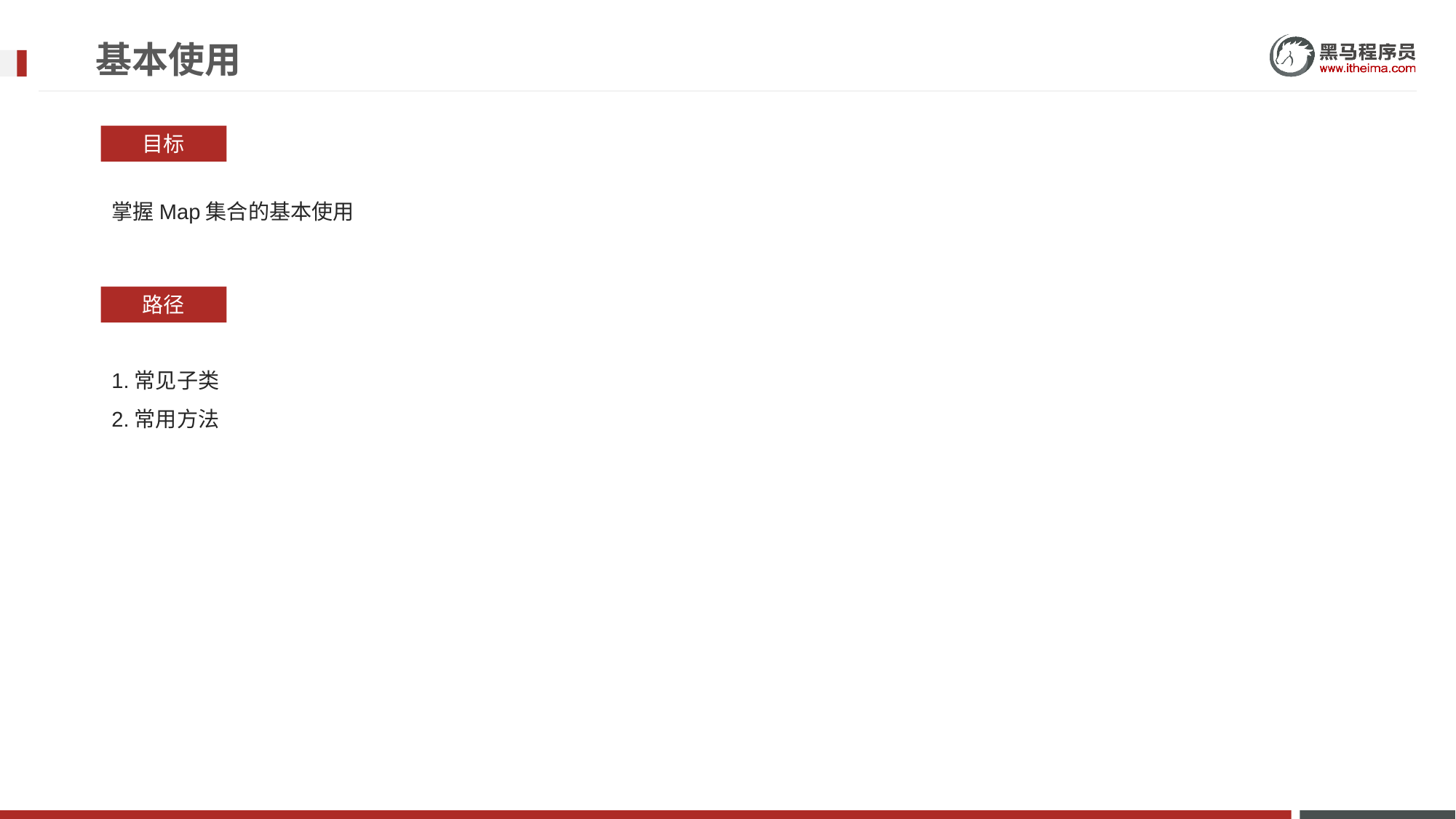

# 基本使用
目标
掌握Map集合的基本使用
路径
1.常见子类
2.常用方法